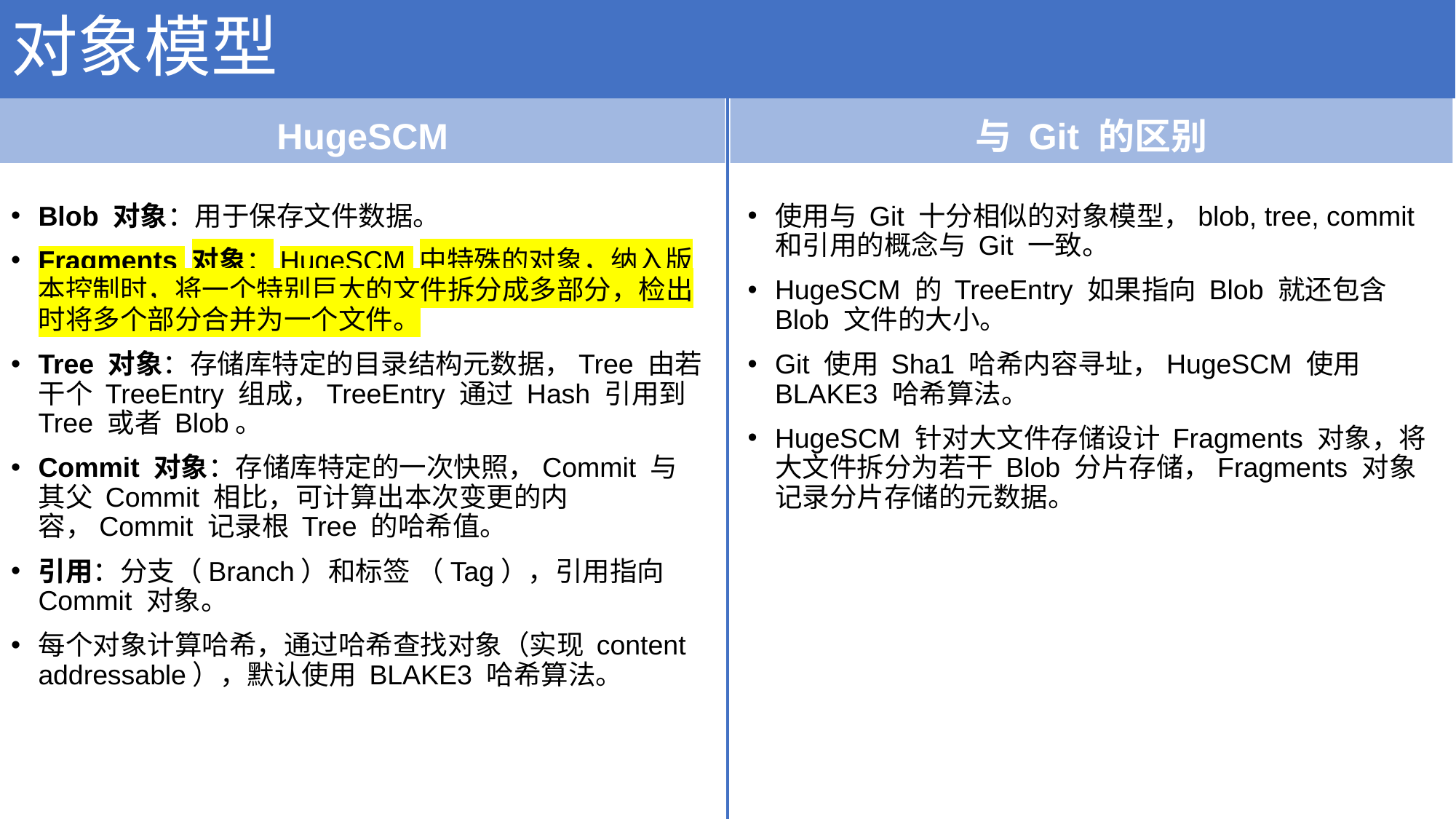

# 对象模型
HugeSCM
与 Git 的区别
Blob 对象：用于保存文件数据。
Fragments 对象：HugeSCM 中特殊的对象，纳入版本控制时，将一个特别巨大的文件拆分成多部分，检出时将多个部分合并为一个文件。
Tree 对象：存储库特定的目录结构元数据，Tree 由若干个 TreeEntry 组成，TreeEntry 通过 Hash 引用到 Tree 或者 Blob。
Commit 对象：存储库特定的一次快照，Commit 与其父 Commit 相比，可计算出本次变更的内容，Commit 记录根 Tree 的哈希值。
引用：分支（Branch）和标签 （Tag），引用指向 Commit 对象。
每个对象计算哈希，通过哈希查找对象（实现 content addressable），默认使用 BLAKE3 哈希算法。
使用与 Git 十分相似的对象模型，blob, tree, commit 和引用的概念与 Git 一致。
HugeSCM 的 TreeEntry 如果指向 Blob 就还包含 Blob 文件的大小。
Git 使用 Sha1 哈希内容寻址，HugeSCM 使用 BLAKE3 哈希算法。
HugeSCM 针对大文件存储设计 Fragments 对象，将大文件拆分为若干 Blob 分片存储，Fragments 对象记录分片存储的元数据。